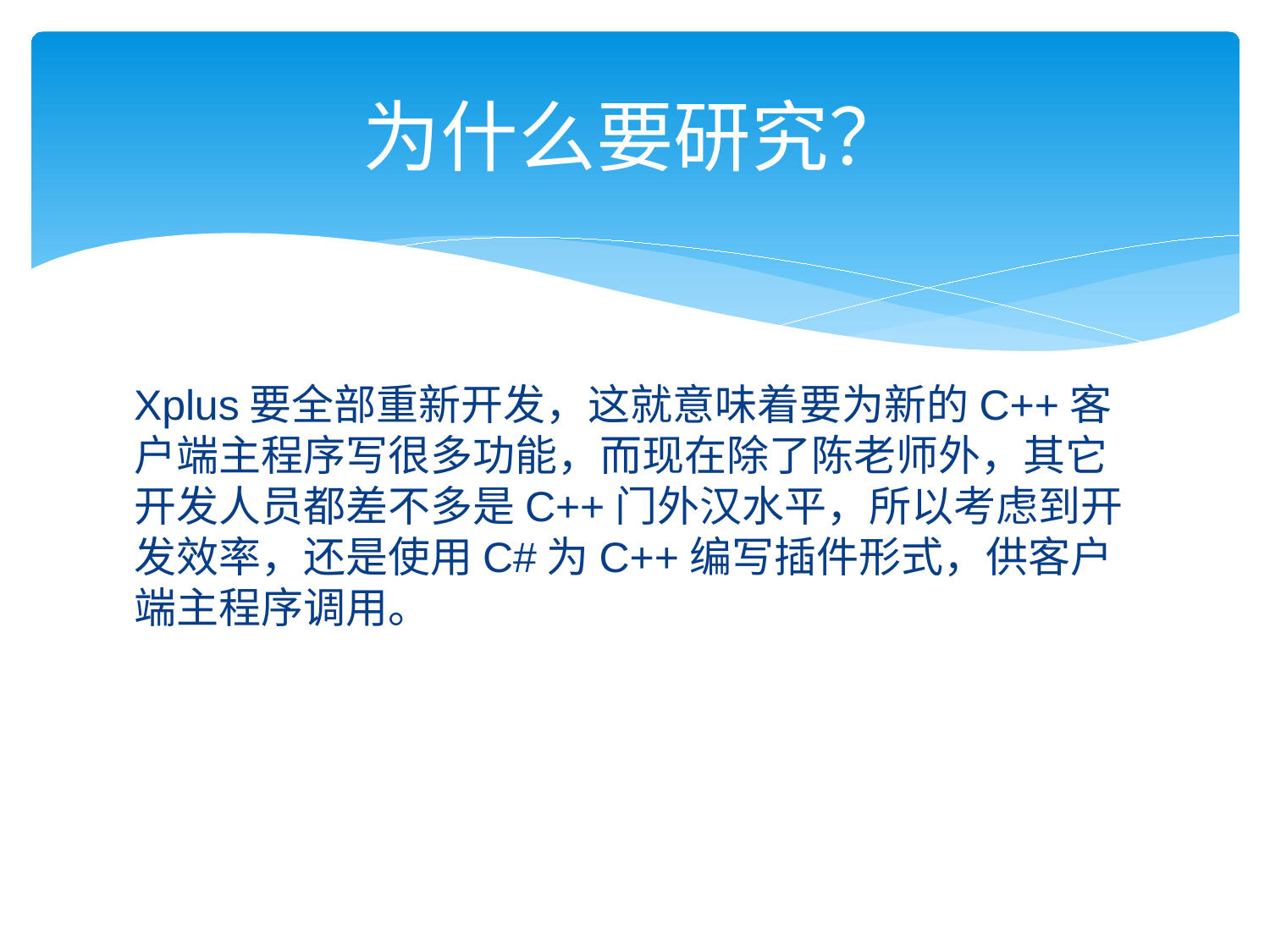

# 为什么要研究？
Xplus要全部重新开发，这就意味着要为新的C++客户端主程序写很多功能，而现在除了陈老师外，其它开发人员都差不多是C++门外汉水平，所以考虑到开发效率，还是使用C#为C++编写插件形式，供客户端主程序调用。